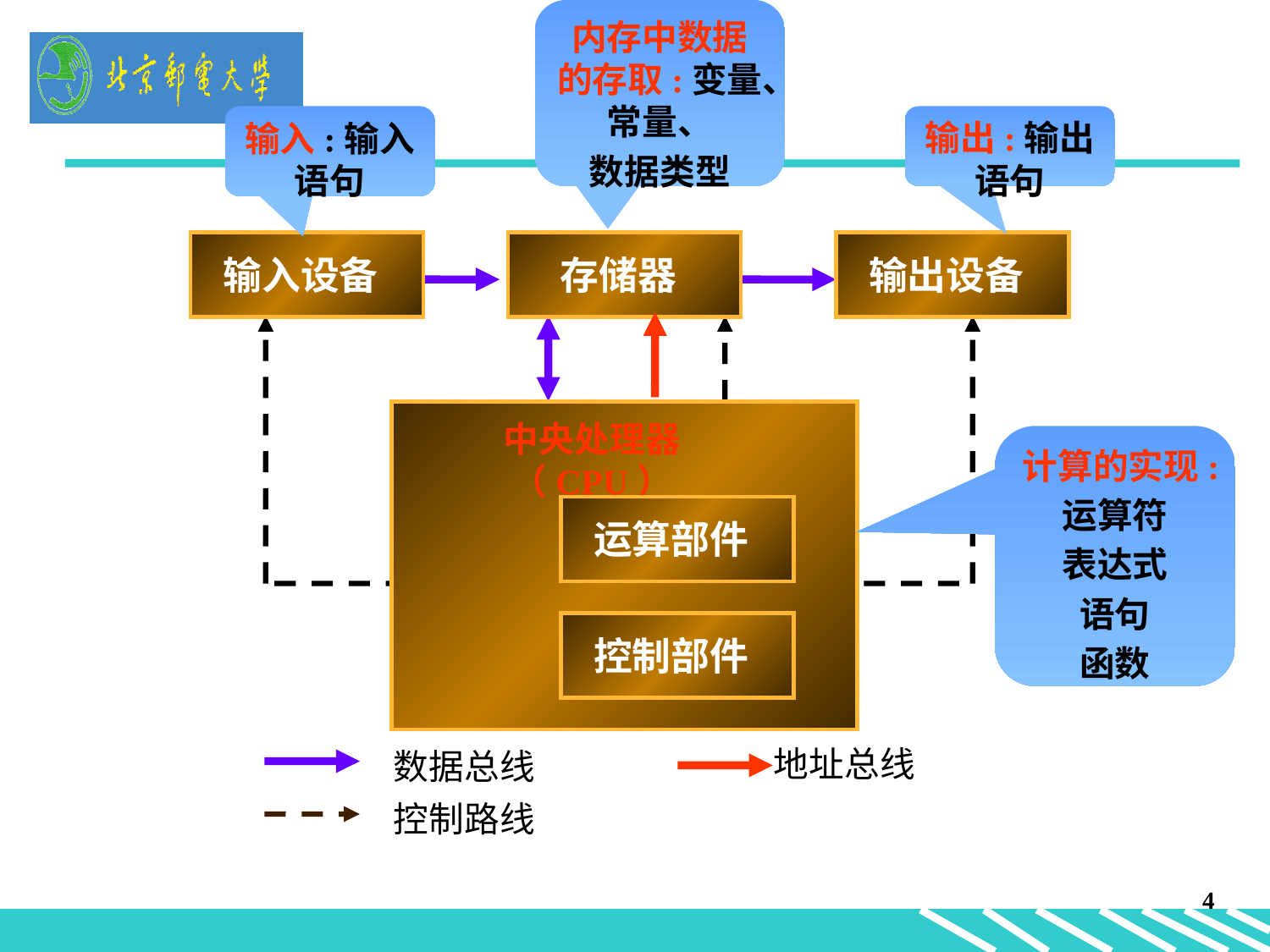

内存中数据的存取:变量、常量、
数据类型
输入:输入语句
输出:输出语句

输入设备

存储器

输出设备

中央处理器（CPU）
计算的实现:
运算符
表达式
语句
函数

运算部件

控制部件
地址总线
数据总线

控制路线

4